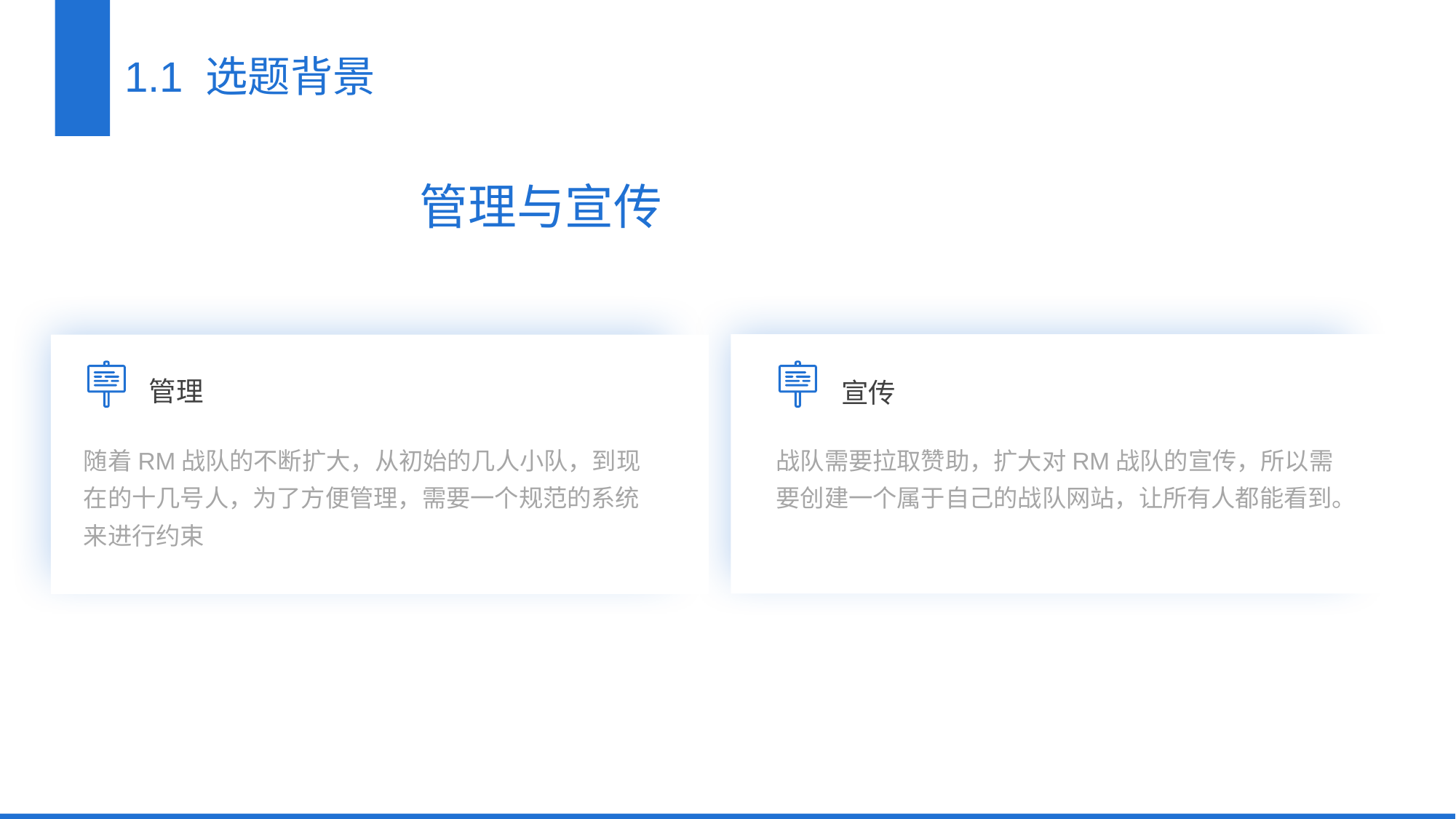

1.1 选题背景
管理与宣传

管理
宣传

随着RM战队的不断扩大，从初始的几人小队，到现在的十几号人，为了方便管理，需要一个规范的系统来进行约束
战队需要拉取赞助，扩大对RM战队的宣传，所以需要创建一个属于自己的战队网站，让所有人都能看到。